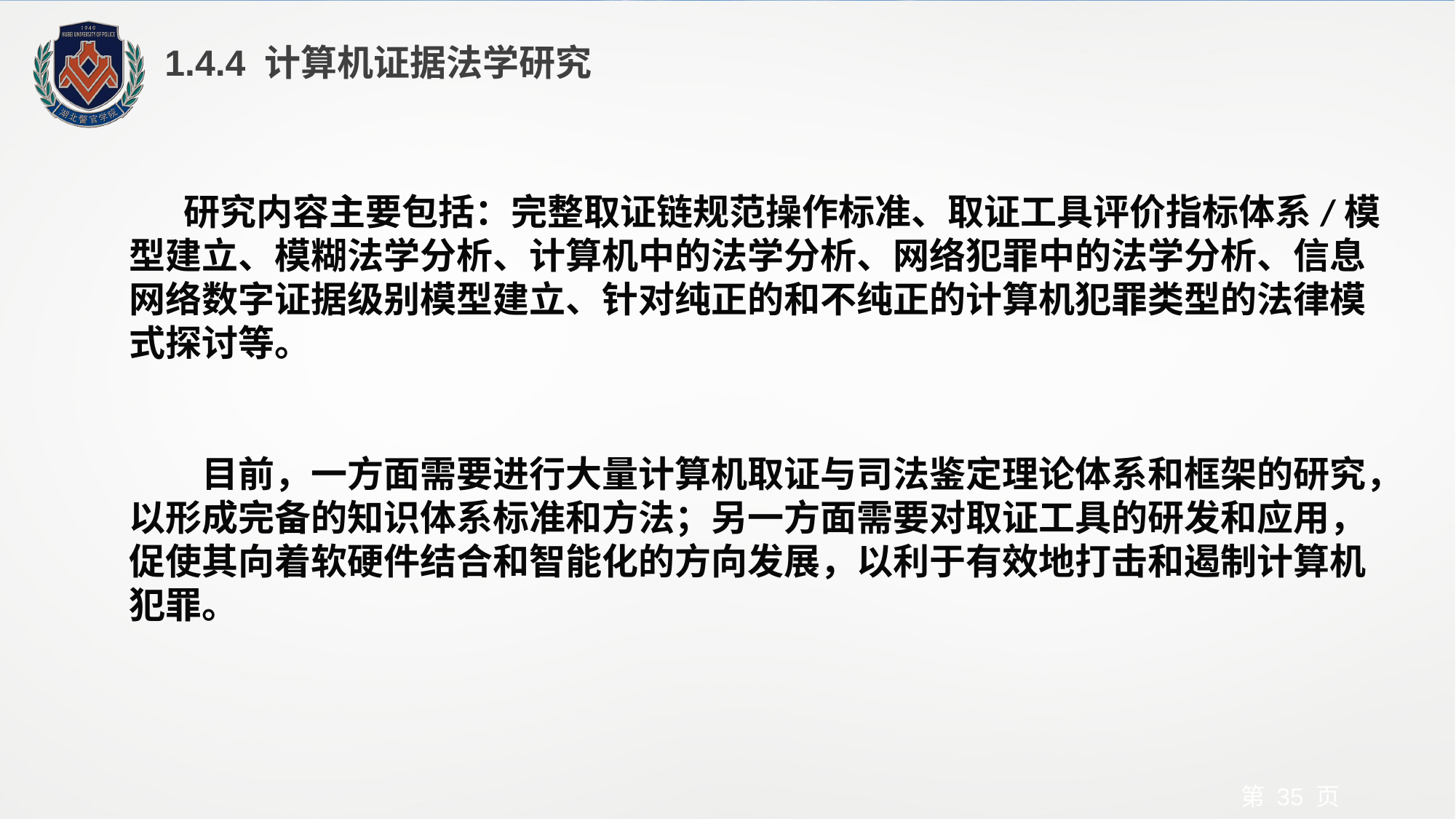

1.4.4 计算机证据法学研究
　　研究内容主要包括：完整取证链规范操作标准、取证工具评价指标体系/模型建立、模糊法学分析、计算机中的法学分析、网络犯罪中的法学分析、信息网络数字证据级别模型建立、针对纯正的和不纯正的计算机犯罪类型的法律模式探讨等。

　　目前，一方面需要进行大量计算机取证与司法鉴定理论体系和框架的研究，以形成完备的知识体系标准和方法；另一方面需要对取证工具的研发和应用，促使其向着软硬件结合和智能化的方向发展，以利于有效地打击和遏制计算机犯罪。